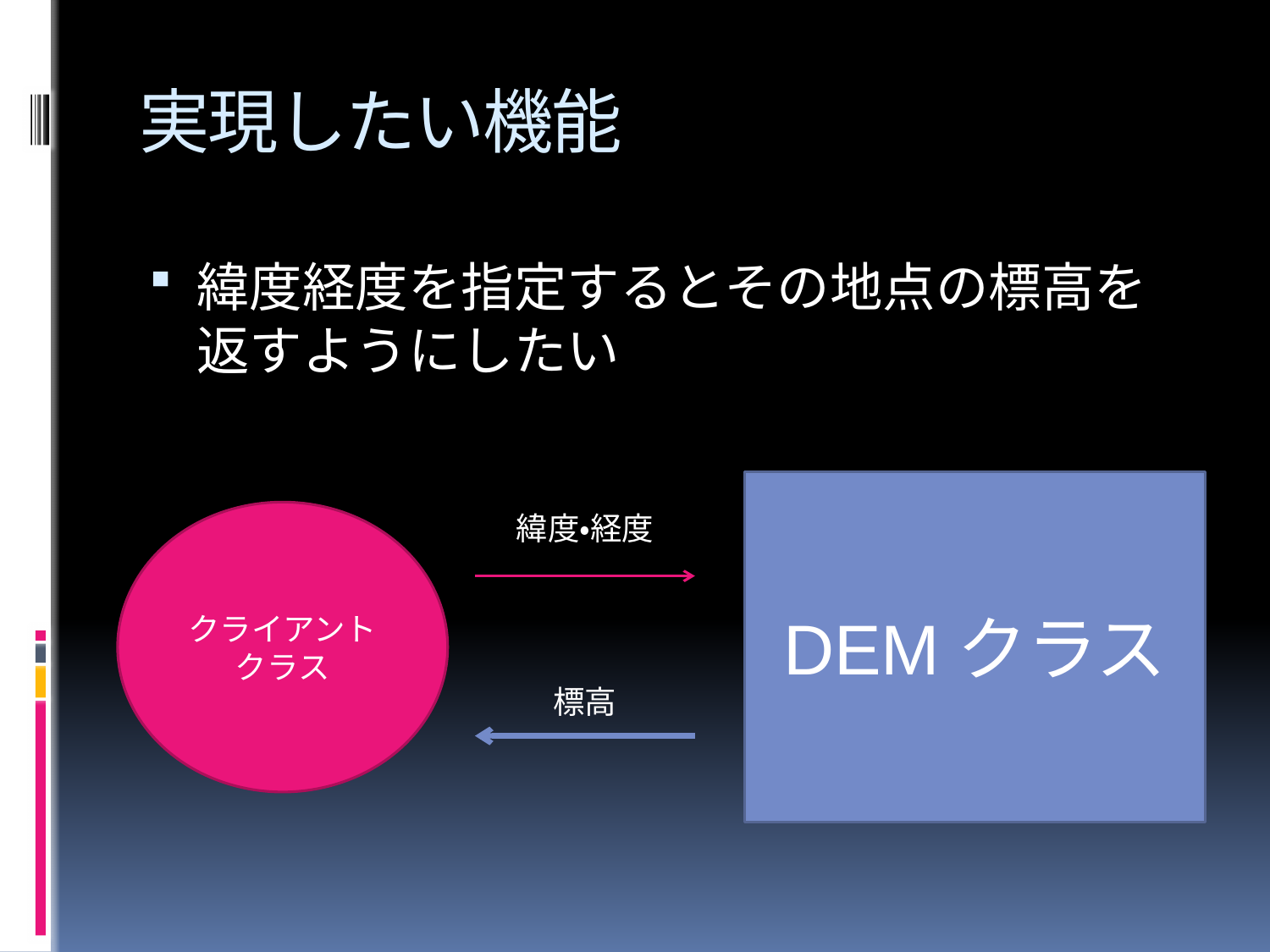

# 実現したい機能
緯度経度を指定するとその地点の標高を返すようにしたい
DEMクラス
クライアントクラス
緯度・経度
標高